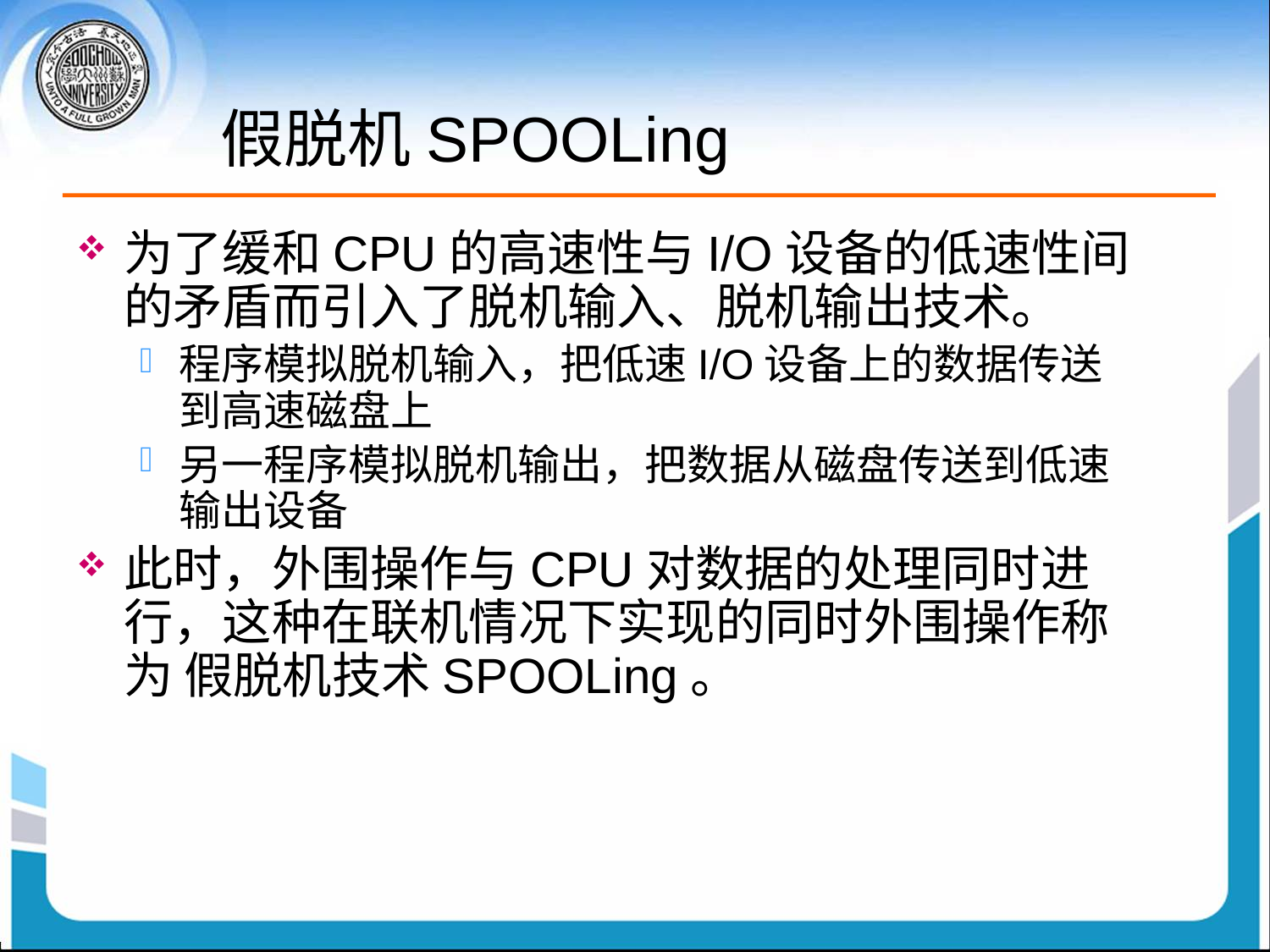

# 假脱机SPOOLing
为了缓和CPU的高速性与I/O设备的低速性间的矛盾而引入了脱机输入、脱机输出技术。
程序模拟脱机输入，把低速I/O设备上的数据传送到高速磁盘上
另一程序模拟脱机输出，把数据从磁盘传送到低速输出设备
此时，外围操作与CPU对数据的处理同时进行，这种在联机情况下实现的同时外围操作称为 假脱机技术SPOOLing。